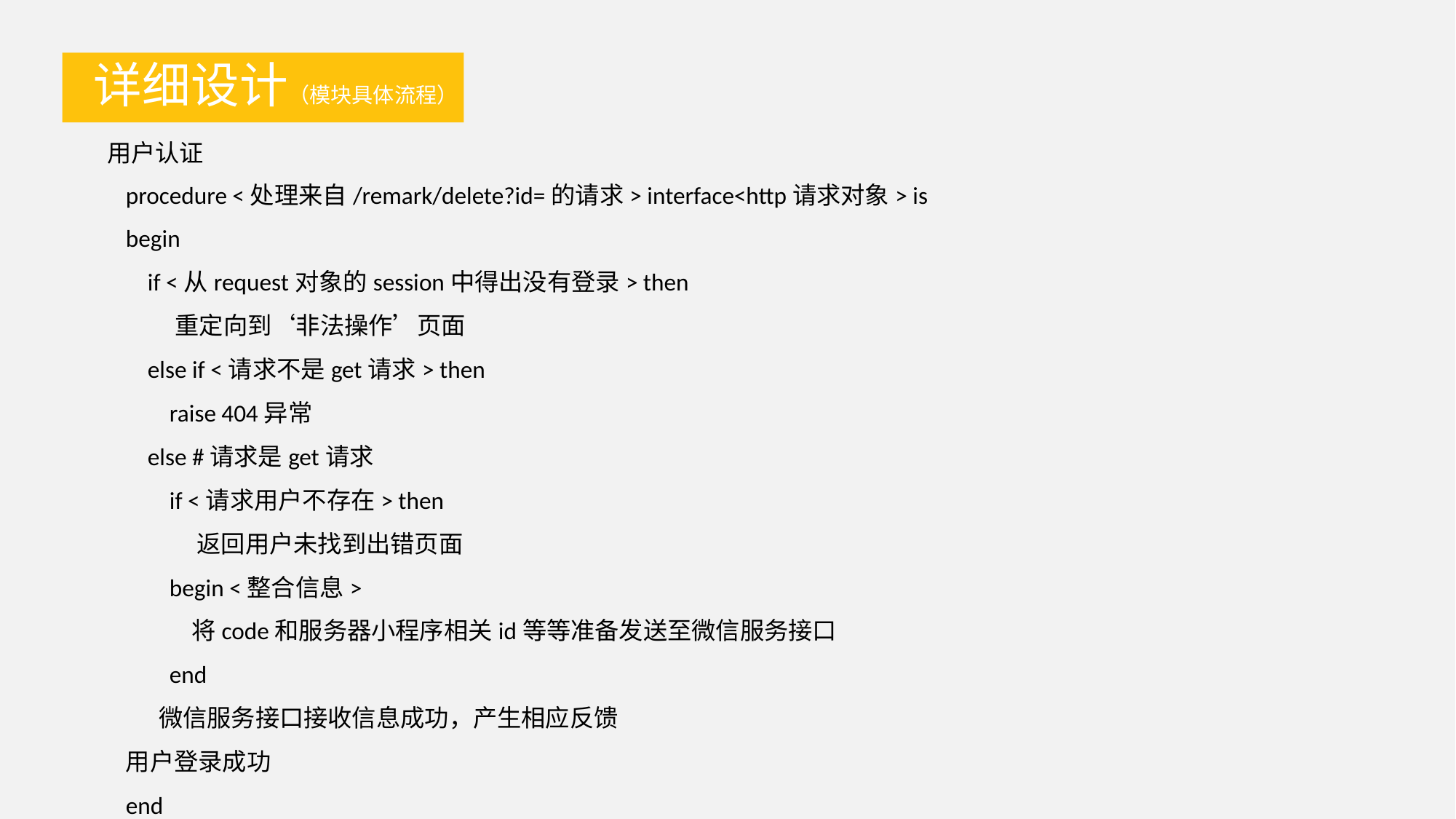

详细设计（模块具体流程）

用户认证
procedure <处理来自/remark/delete?id=的请求> interface<http请求对象> is
begin
    if <从request对象的session中得出没有登录> then
        重定向到‘非法操作’页面
    else if <请求不是get请求> then
        raise 404异常
    else #请求是get请求
        if <请求用户不存在> then
            返回用户未找到出错页面
        begin <整合信息>
           将code和服务器小程序相关id等等准备发送至微信服务接口
        end
     微信服务接口接收信息成功，产生相应反馈
用户登录成功
end